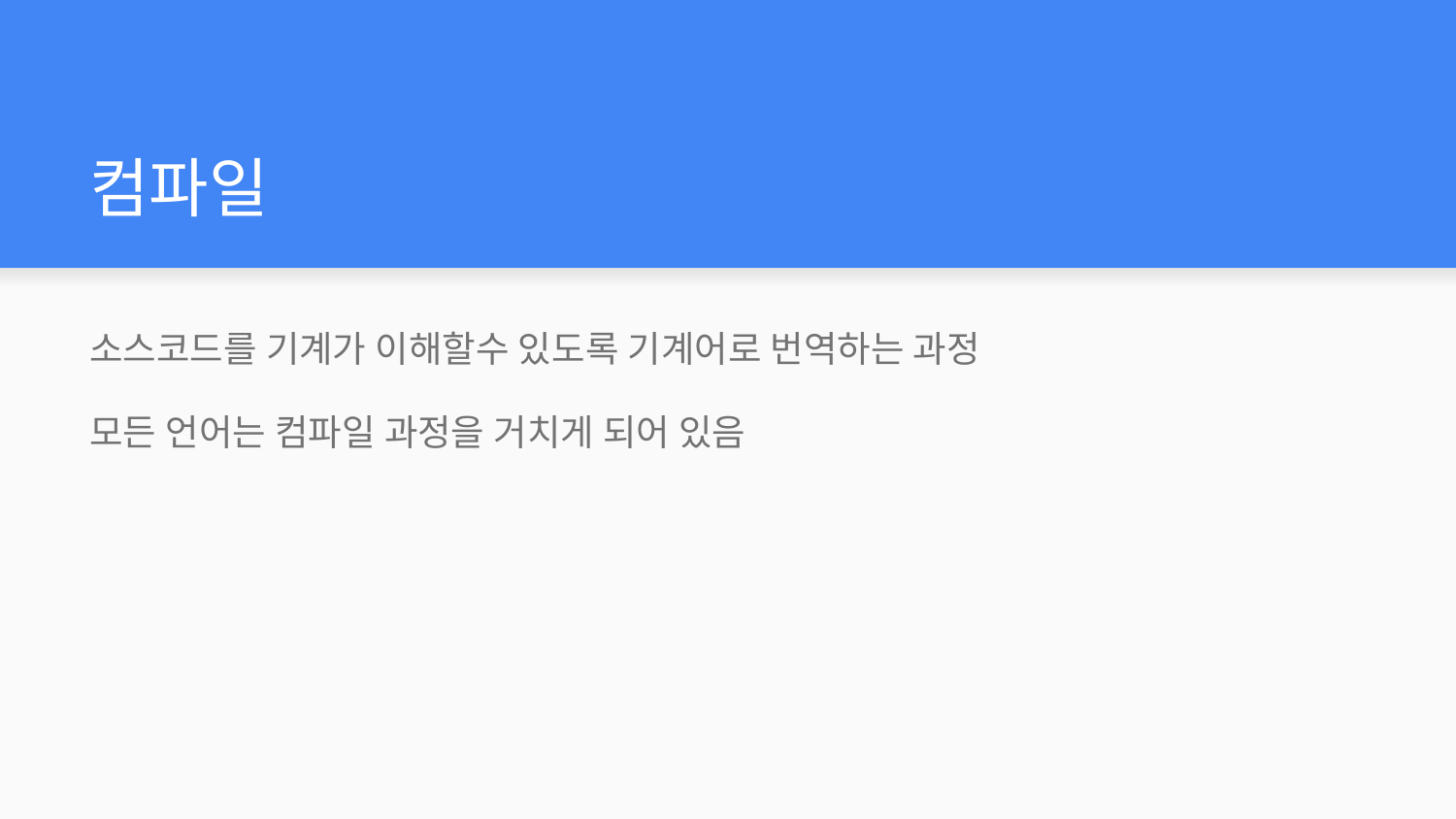

# 컴파일
소스코드를 기계가 이해할수 있도록 기계어로 번역하는 과정
모든 언어는 컴파일 과정을 거치게 되어 있음